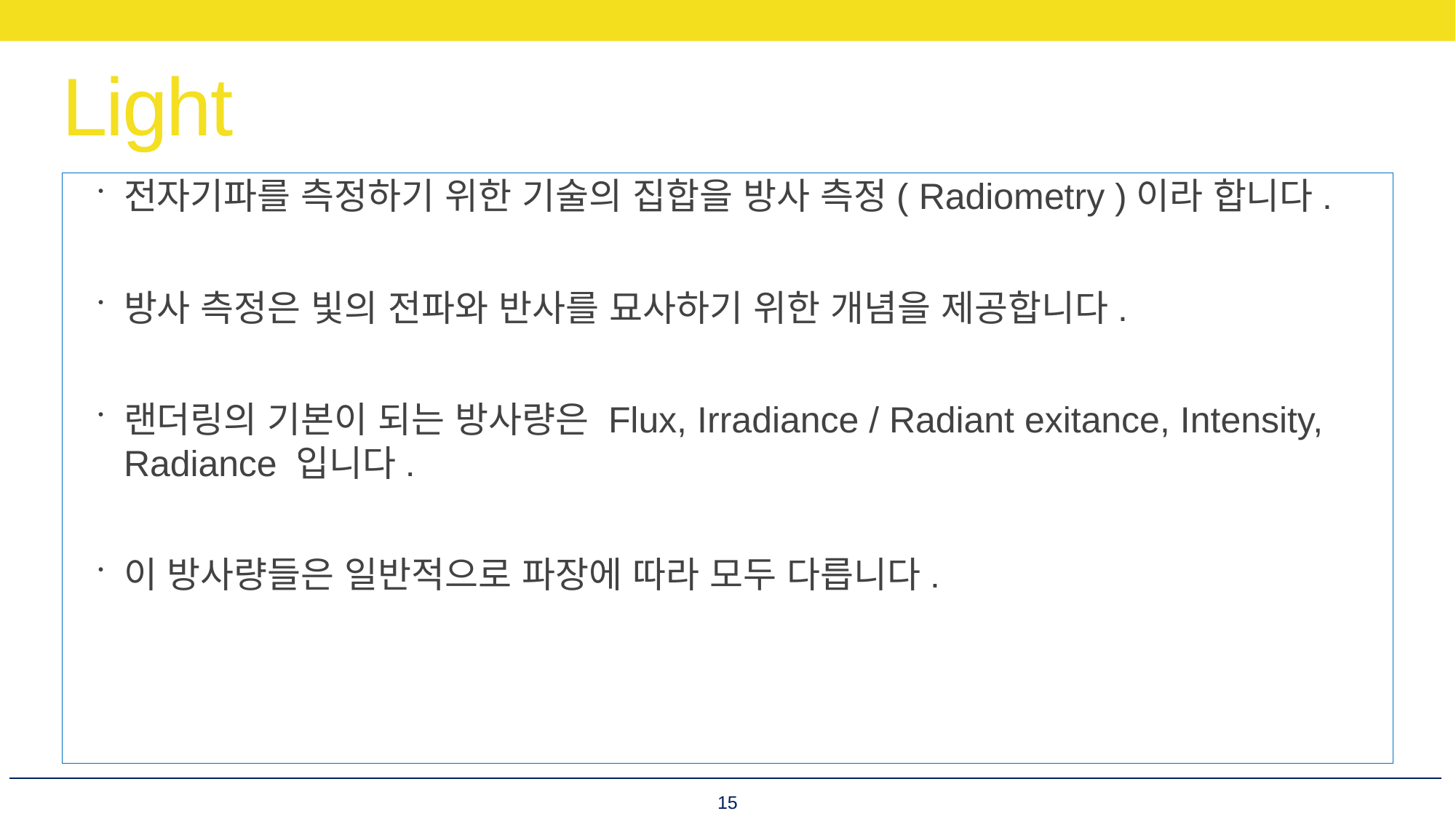

# Light
전자기파를 측정하기 위한 기술의 집합을 방사 측정( Radiometry )이라 합니다.

방사 측정은 빛의 전파와 반사를 묘사하기 위한 개념을 제공합니다.

랜더링의 기본이 되는 방사량은 Flux, Irradiance / Radiant exitance, Intensity, Radiance 입니다.

이 방사량들은 일반적으로 파장에 따라 모두 다릅니다.
15